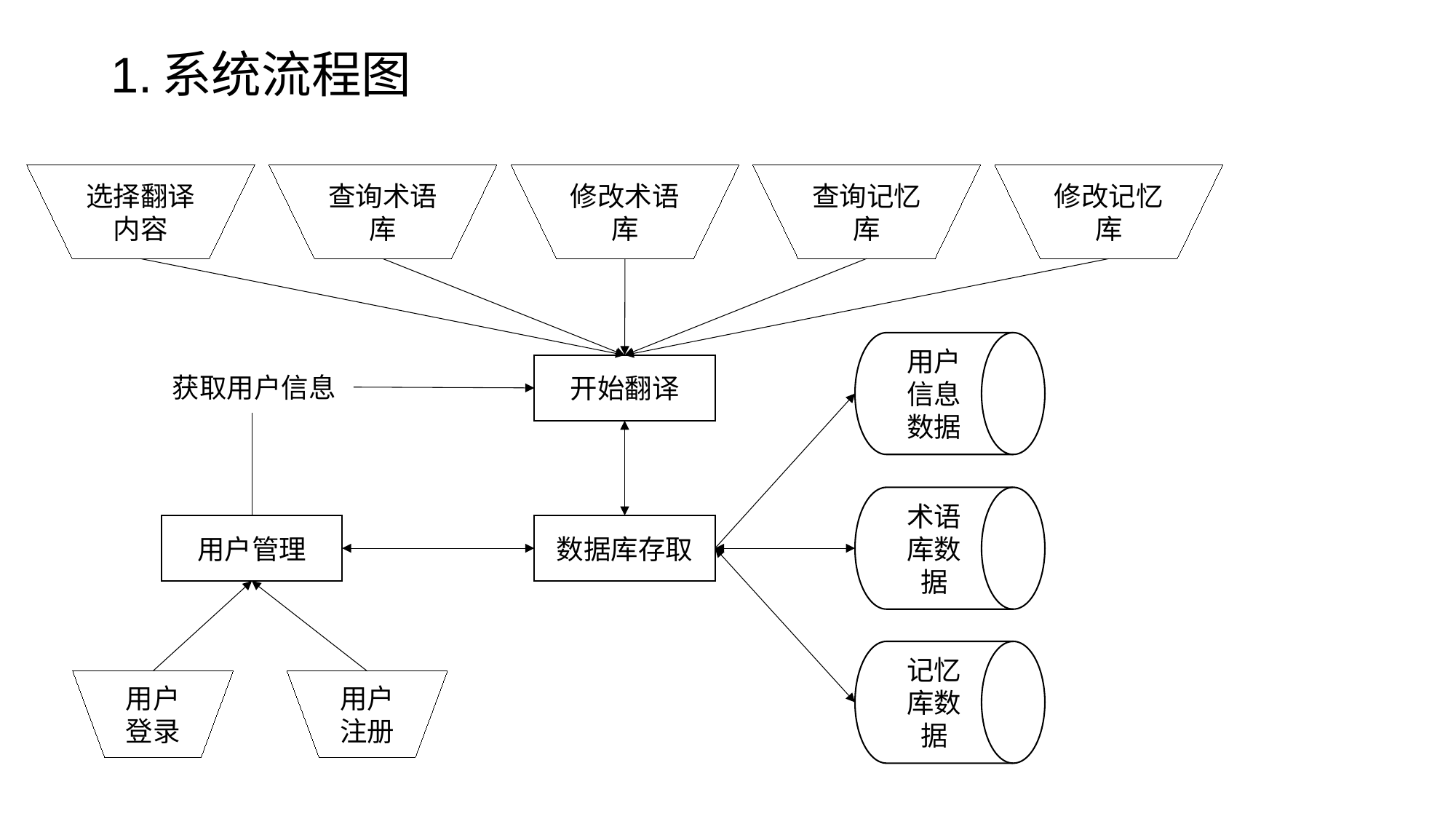

# 1.系统流程图
查询记忆库
选择翻译内容
查询术语库
修改术语库
修改记忆库
用户信息数据
开始翻译
获取用户信息
术语库数据
用户管理
数据库存取
记忆库数据
用户登录
用户注册